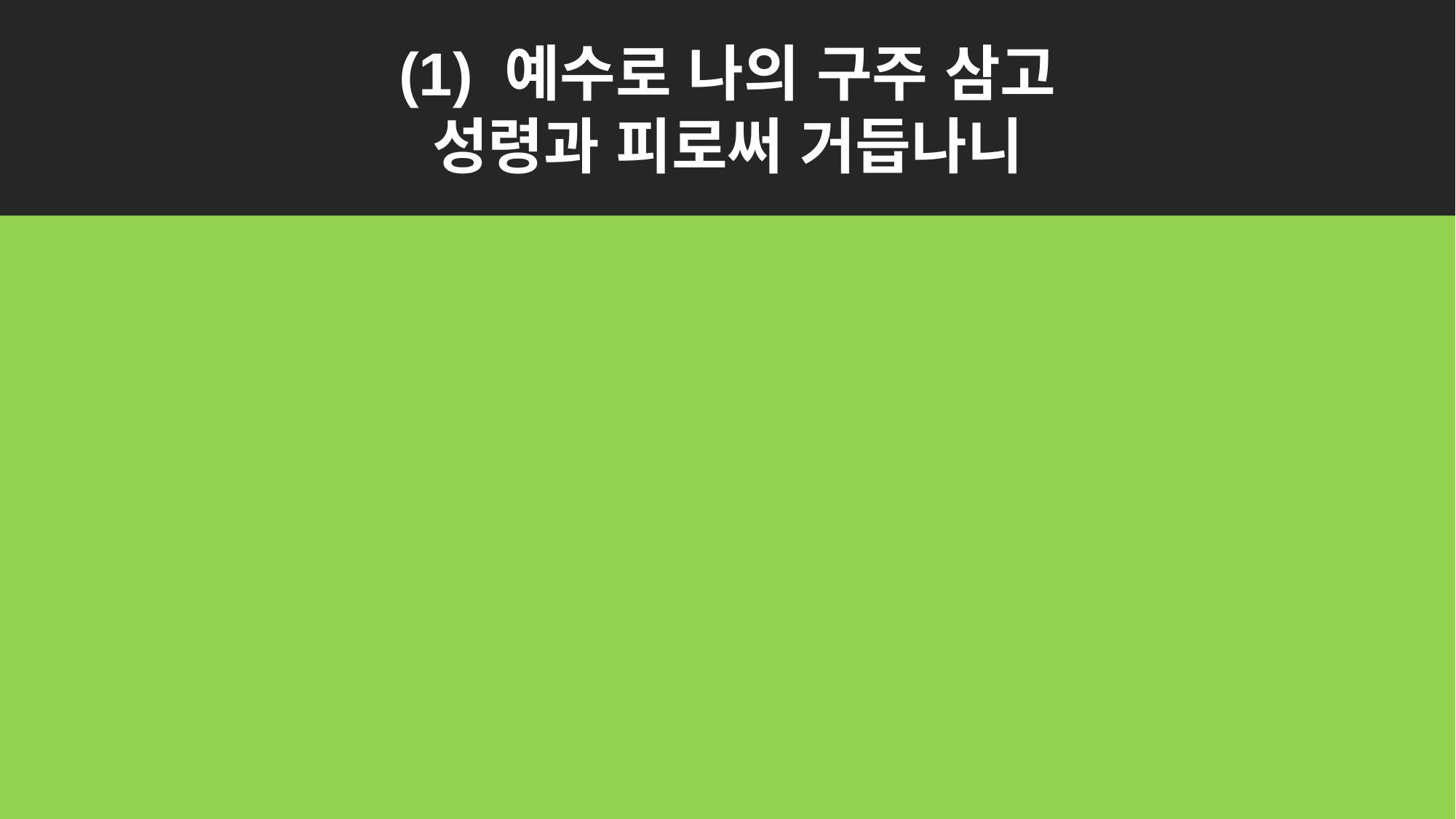

(1) 예수로 나의 구주 삼고
성령과 피로써 거듭나니